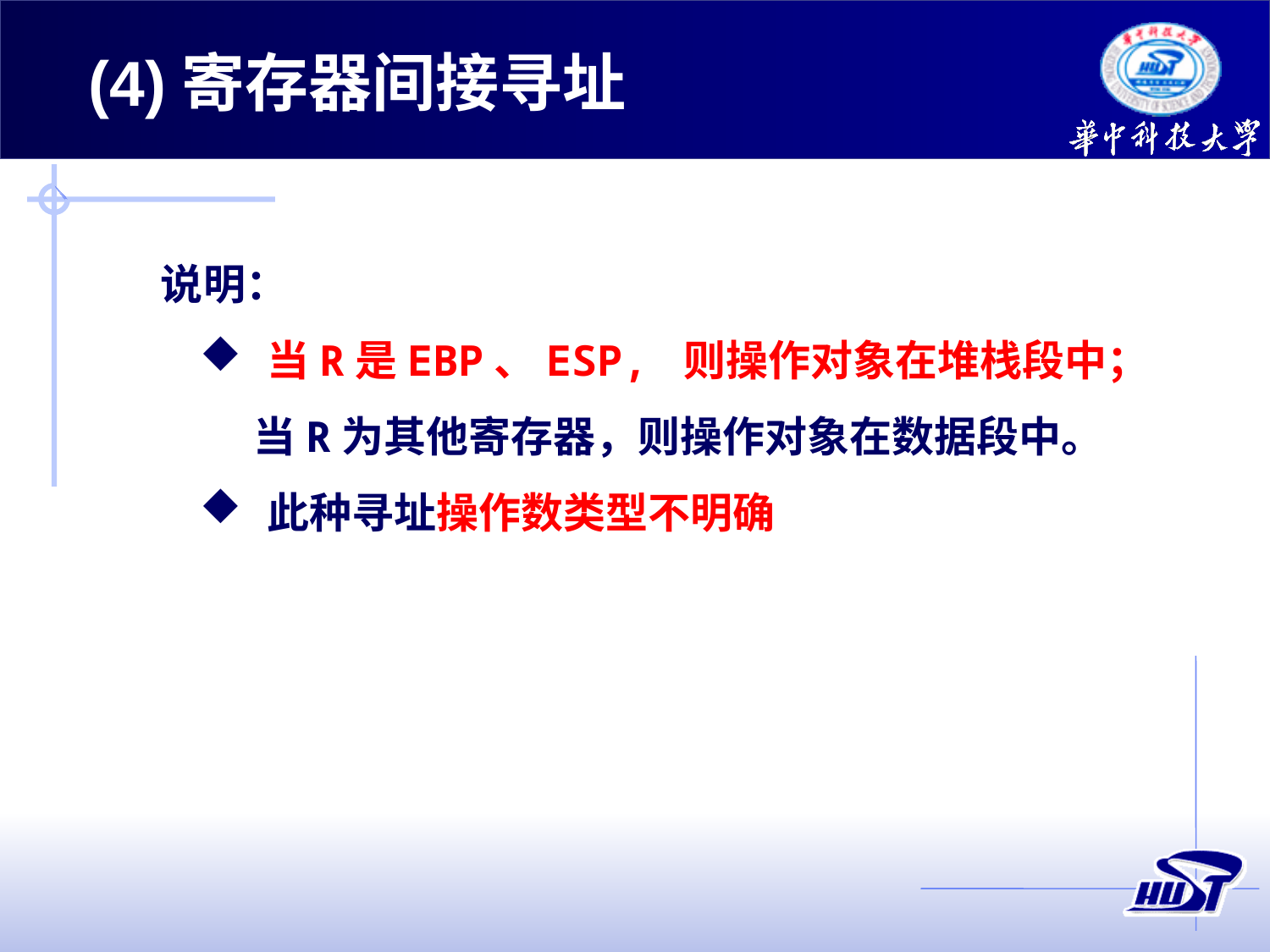

(4)寄存器间接寻址
说明：
 当R是EBP、ESP, 则操作对象在堆栈段中；
	  当R为其他寄存器，则操作对象在数据段中。
 此种寻址操作数类型不明确